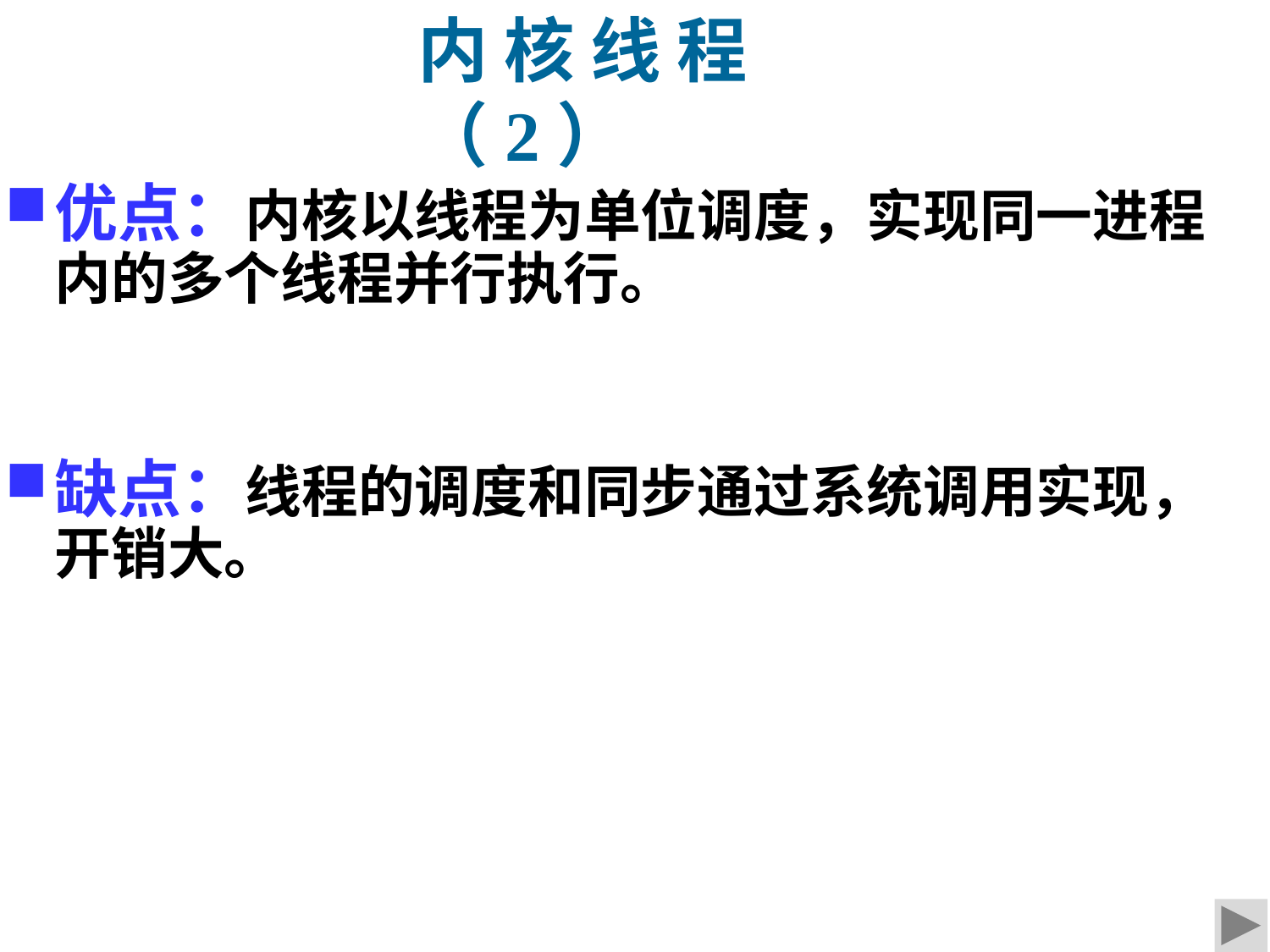

内 核 线 程（2）
优点：内核以线程为单位调度，实现同一进程内的多个线程并行执行。
缺点：线程的调度和同步通过系统调用实现，开销大。